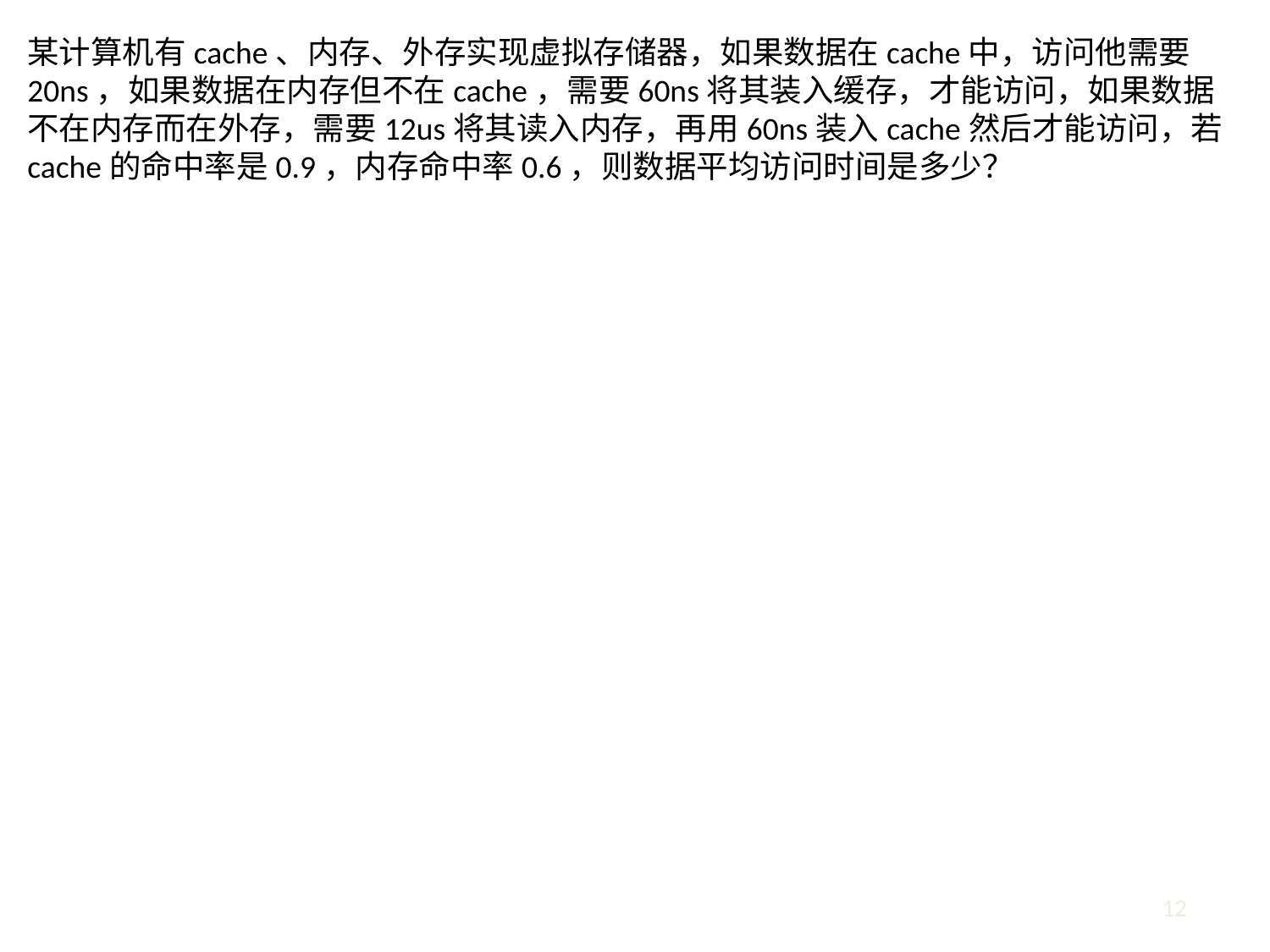

某计算机有cache、内存、外存实现虚拟存储器，如果数据在cache中，访问他需要20ns，如果数据在内存但不在cache，需要60ns将其装入缓存，才能访问，如果数据不在内存而在外存，需要12us将其读入内存，再用60ns装入cache然后才能访问，若cache的命中率是0.9，内存命中率0.6，则数据平均访问时间是多少？
12